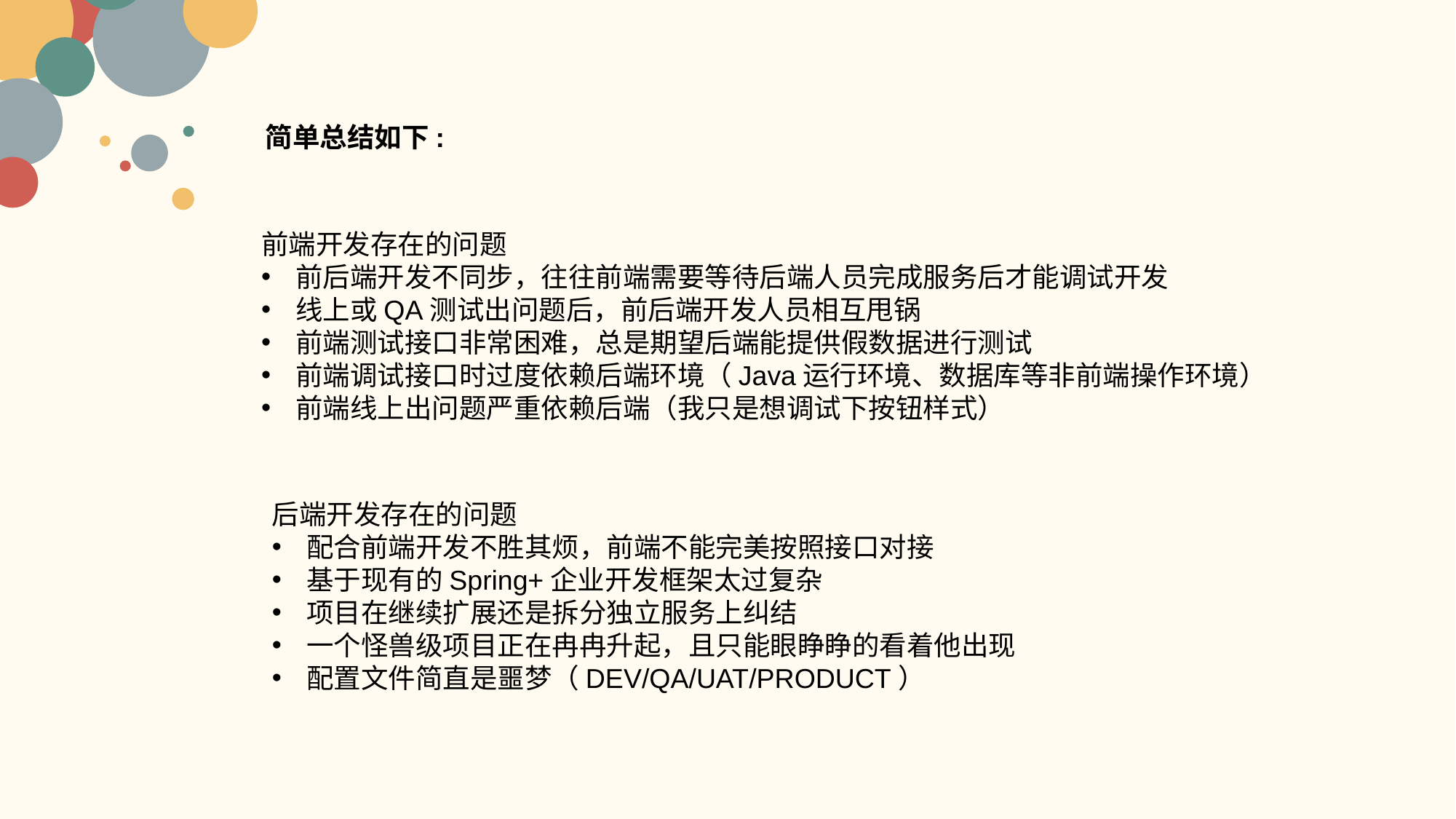

简单总结如下:
前端开发存在的问题
前后端开发不同步，往往前端需要等待后端人员完成服务后才能调试开发
线上或QA测试出问题后，前后端开发人员相互甩锅
前端测试接口非常困难，总是期望后端能提供假数据进行测试
前端调试接口时过度依赖后端环境（Java运行环境、数据库等非前端操作环境）
前端线上出问题严重依赖后端（我只是想调试下按钮样式）

后端开发存在的问题
配合前端开发不胜其烦，前端不能完美按照接口对接
基于现有的Spring+企业开发框架太过复杂
项目在继续扩展还是拆分独立服务上纠结
一个怪兽级项目正在冉冉升起，且只能眼睁睁的看着他出现
配置文件简直是噩梦（DEV/QA/UAT/PRODUCT）